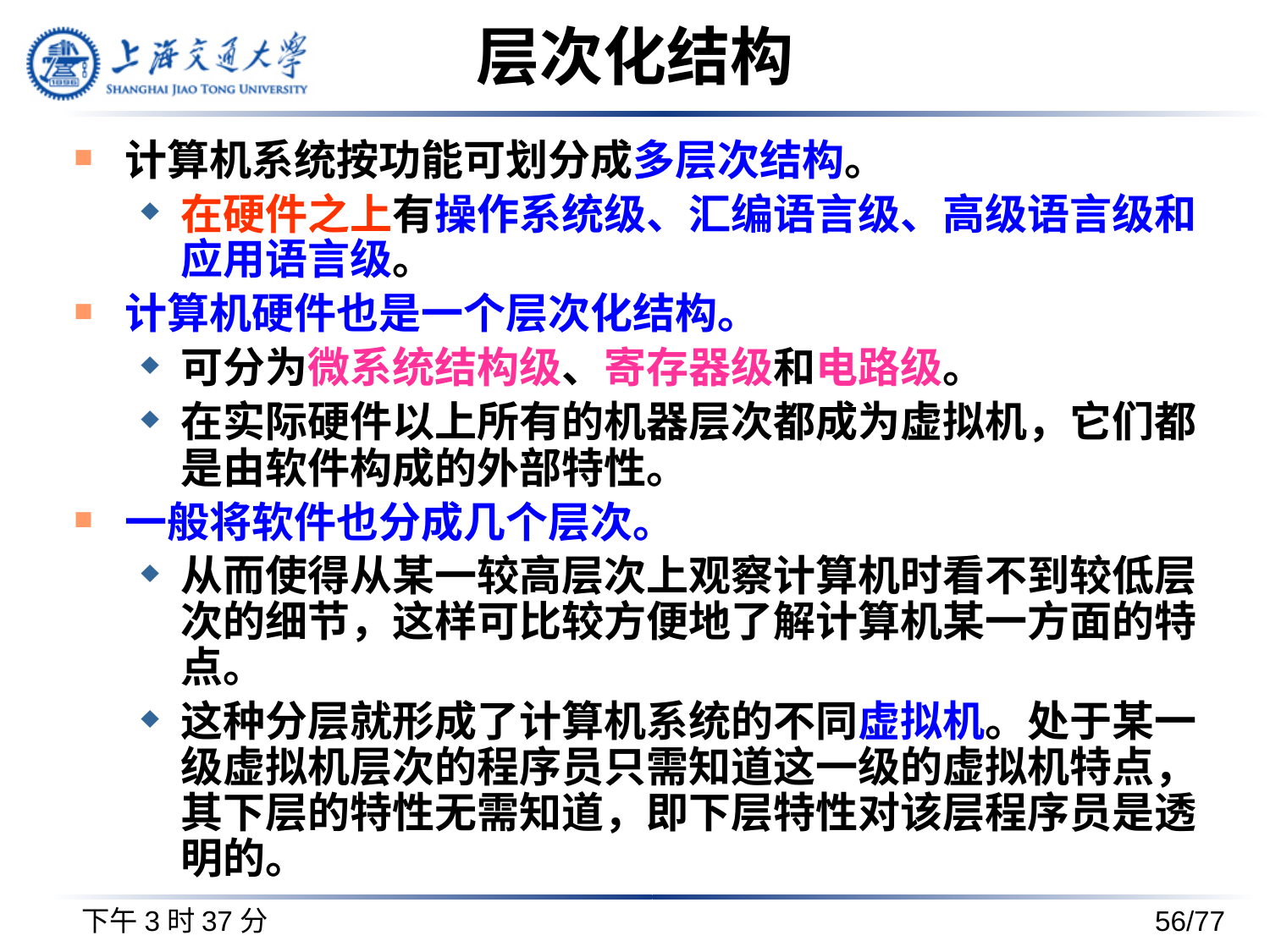

# 层次化结构
计算机系统按功能可划分成多层次结构。
在硬件之上有操作系统级、汇编语言级、高级语言级和应用语言级。
计算机硬件也是一个层次化结构。
可分为微系统结构级、寄存器级和电路级。
在实际硬件以上所有的机器层次都成为虚拟机，它们都是由软件构成的外部特性。
一般将软件也分成几个层次。
从而使得从某一较高层次上观察计算机时看不到较低层次的细节，这样可比较方便地了解计算机某一方面的特点。
这种分层就形成了计算机系统的不同虚拟机。处于某一级虚拟机层次的程序员只需知道这一级的虚拟机特点，其下层的特性无需知道，即下层特性对该层程序员是透明的。
下午3时37分
56/77